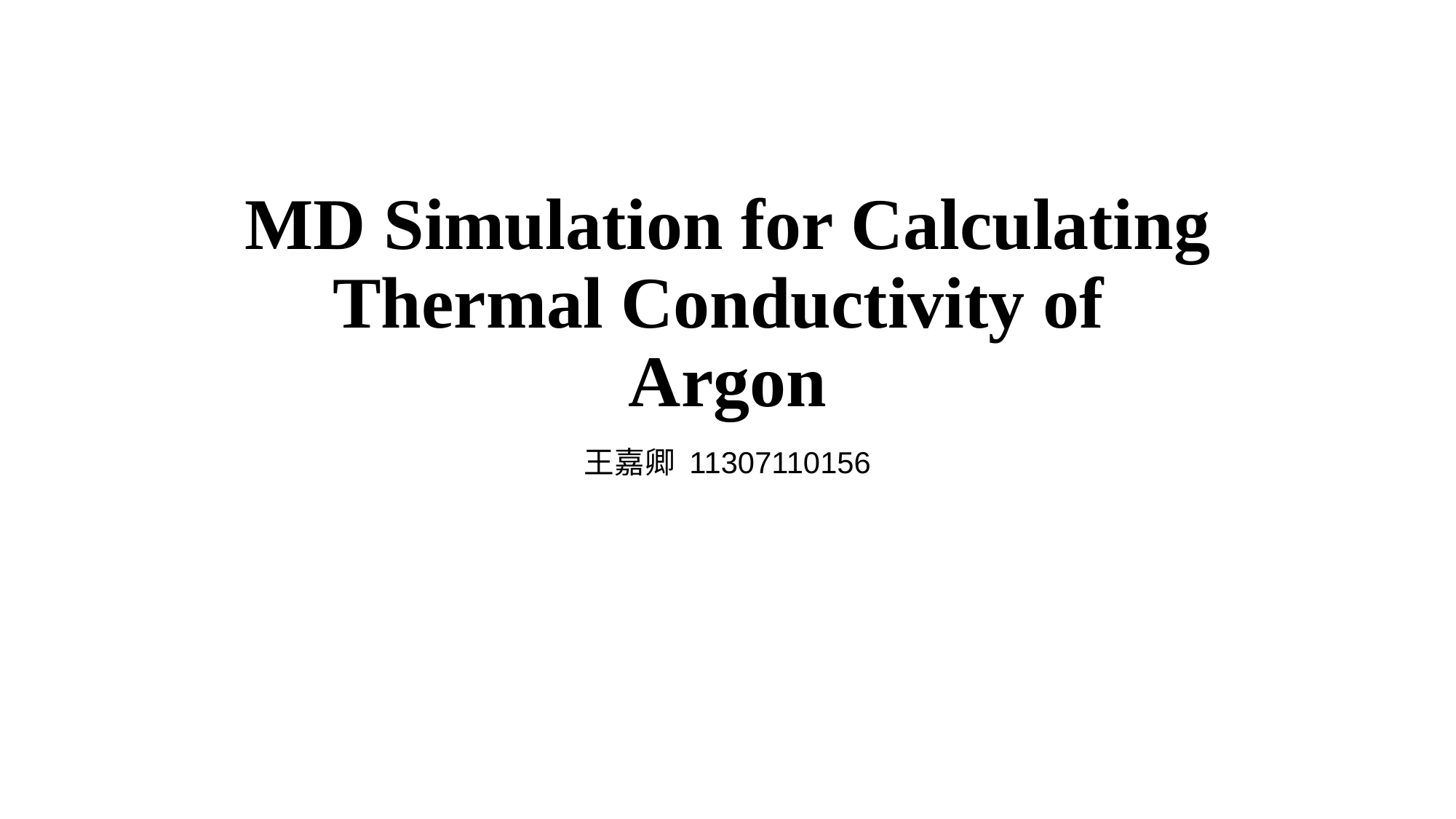

# MD Simulation for Calculating Thermal Conductivity of Argon
王嘉卿 11307110156